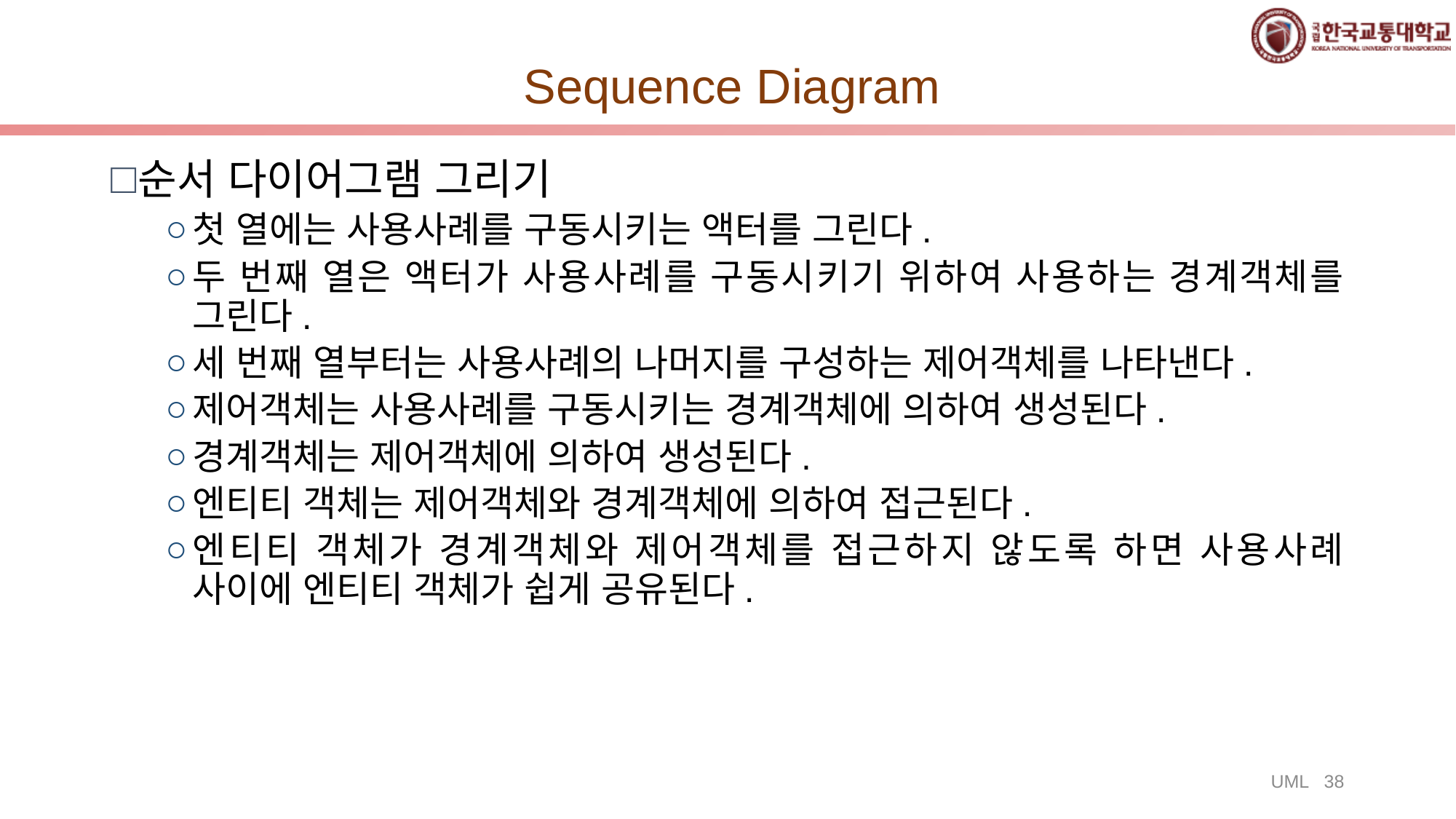

# Sequence Diagram
순서 다이어그램 그리기
첫 열에는 사용사례를 구동시키는 액터를 그린다.
두 번째 열은 액터가 사용사례를 구동시키기 위하여 사용하는 경계객체를 그린다.
세 번째 열부터는 사용사례의 나머지를 구성하는 제어객체를 나타낸다.
제어객체는 사용사례를 구동시키는 경계객체에 의하여 생성된다.
경계객체는 제어객체에 의하여 생성된다.
엔티티 객체는 제어객체와 경계객체에 의하여 접근된다.
엔티티 객체가 경계객체와 제어객체를 접근하지 않도록 하면 사용사례 사이에 엔티티 객체가 쉽게 공유된다.

UML   38